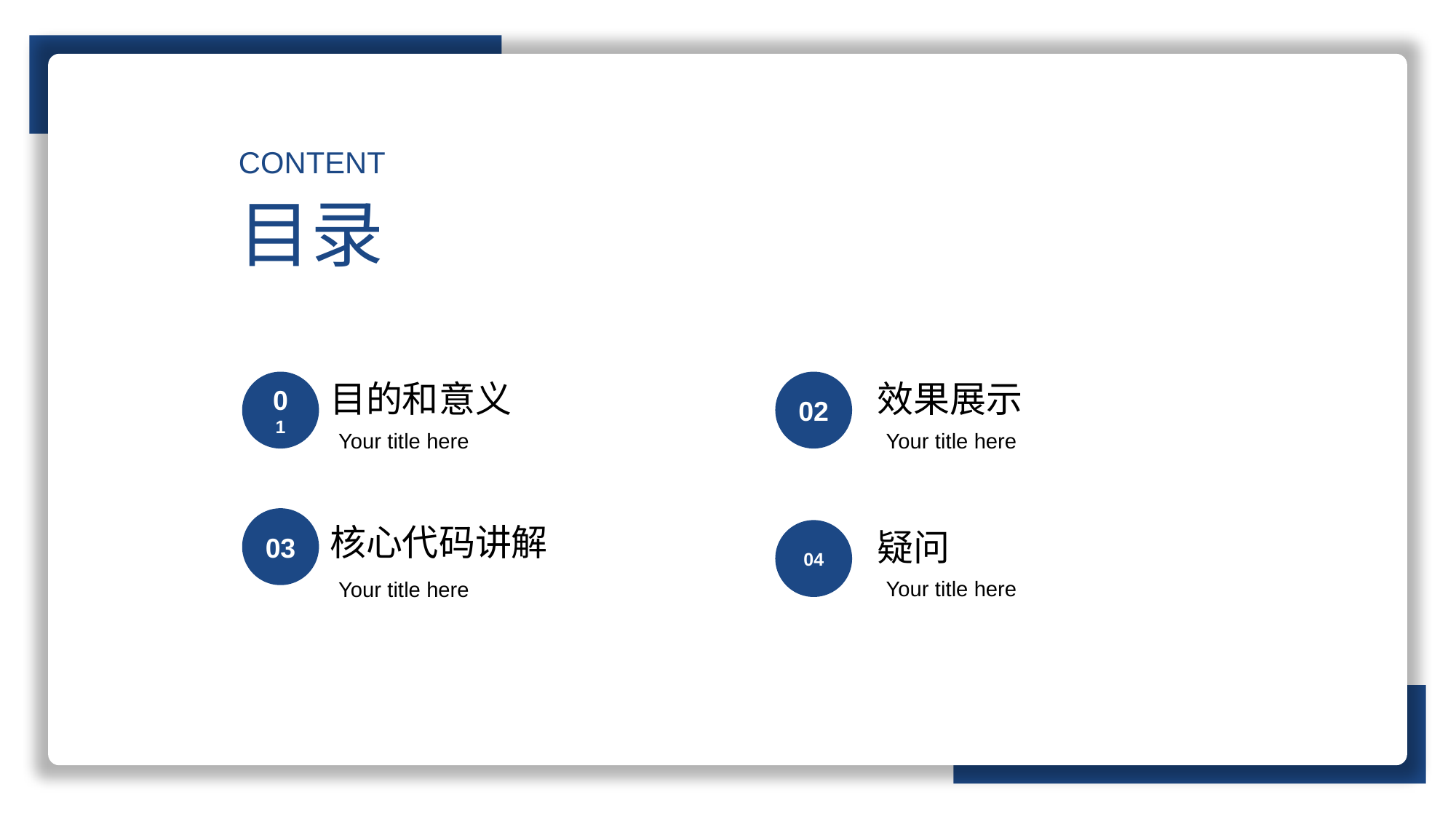

CONTENT
目录
目的和意义
效果展示
02
0
1
Your title here
Your title here
03
核心代码讲解
疑问
04
Your title here
Your title here